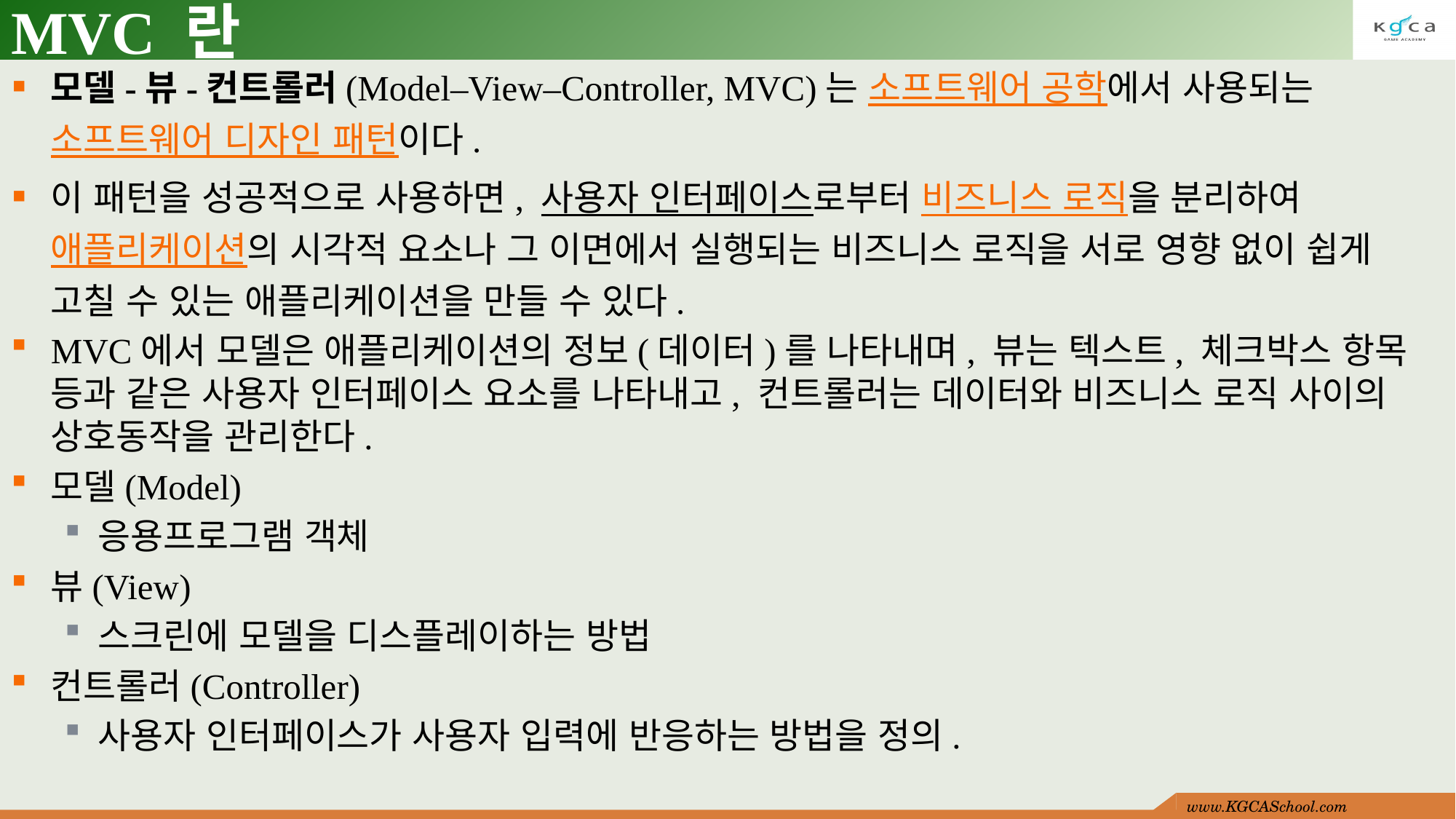

# MVC 란
모델-뷰-컨트롤러(Model–View–Controller, MVC)는 소프트웨어 공학에서 사용되는 소프트웨어 디자인 패턴이다.
이 패턴을 성공적으로 사용하면, 사용자 인터페이스로부터 비즈니스 로직을 분리하여 애플리케이션의 시각적 요소나 그 이면에서 실행되는 비즈니스 로직을 서로 영향 없이 쉽게 고칠 수 있는 애플리케이션을 만들 수 있다.
MVC에서 모델은 애플리케이션의 정보(데이터)를 나타내며, 뷰는 텍스트, 체크박스 항목 등과 같은 사용자 인터페이스 요소를 나타내고, 컨트롤러는 데이터와 비즈니스 로직 사이의 상호동작을 관리한다.
모델(Model)
응용프로그램 객체
뷰(View)
스크린에 모델을 디스플레이하는 방법
컨트롤러(Controller)
사용자 인터페이스가 사용자 입력에 반응하는 방법을 정의.